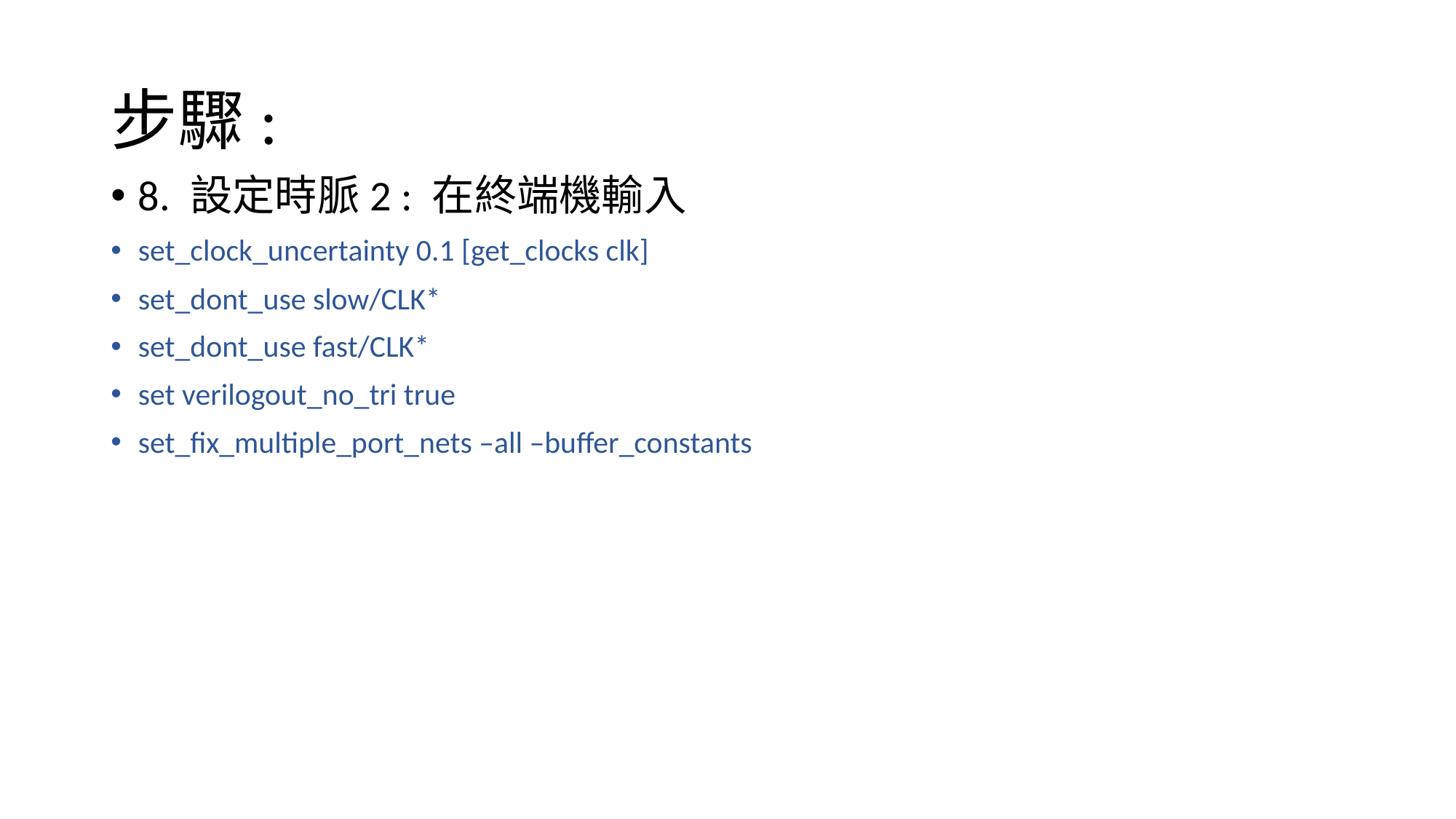

# 步驟:
8. 設定時脈2 : 在終端機輸入
set_clock_uncertainty 0.1 [get_clocks clk]
set_dont_use slow/CLK*
set_dont_use fast/CLK*
set verilogout_no_tri true
set_fix_multiple_port_nets –all –buffer_constants